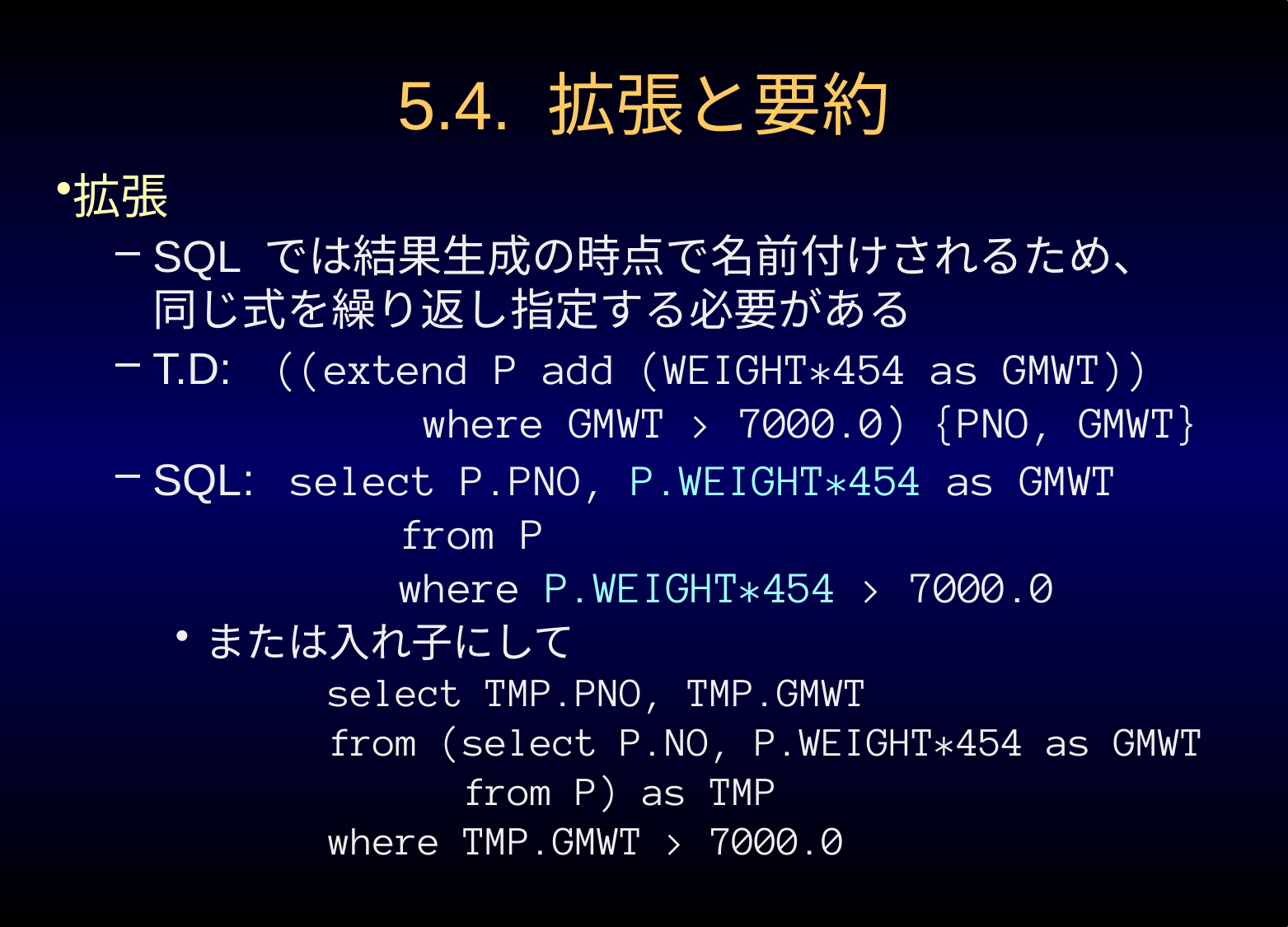

# 5.4. 拡張と要約
拡張
SQL では結果生成の時点で名前付けされるため、
同じ式を繰り返し指定する必要がある
T.D:	((extend P add (WEIGHT*454 as GMWT))
		 where GMWT > 7000.0) {PNO, GMWT}
SQL:  select P.PNO, P.WEIGHT*454 as GMWT
		from P
		where P.WEIGHT*454 > 7000.0
または入れ子にして
	select TMP.PNO, TMP.GMWT
	from (select P.NO, P.WEIGHT*454 as GMWT
	      from P) as TMP
	where TMP.GMWT > 7000.0